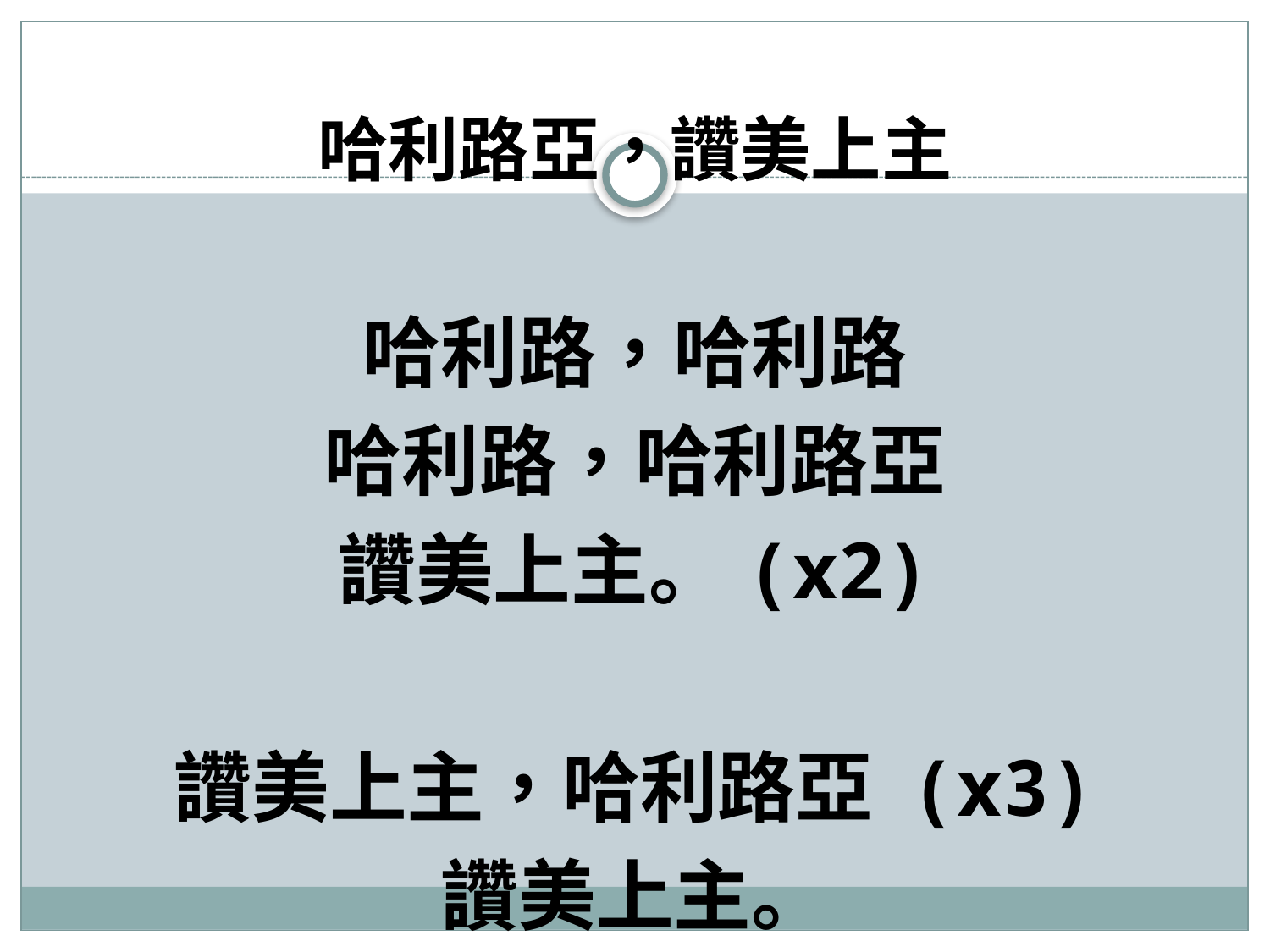

哈利路亞，讚美上主

哈利路，哈利路
哈利路，哈利路亞
讚美上主。(x2)

讚美上主，哈利路亞 (x3)
讚美上主。